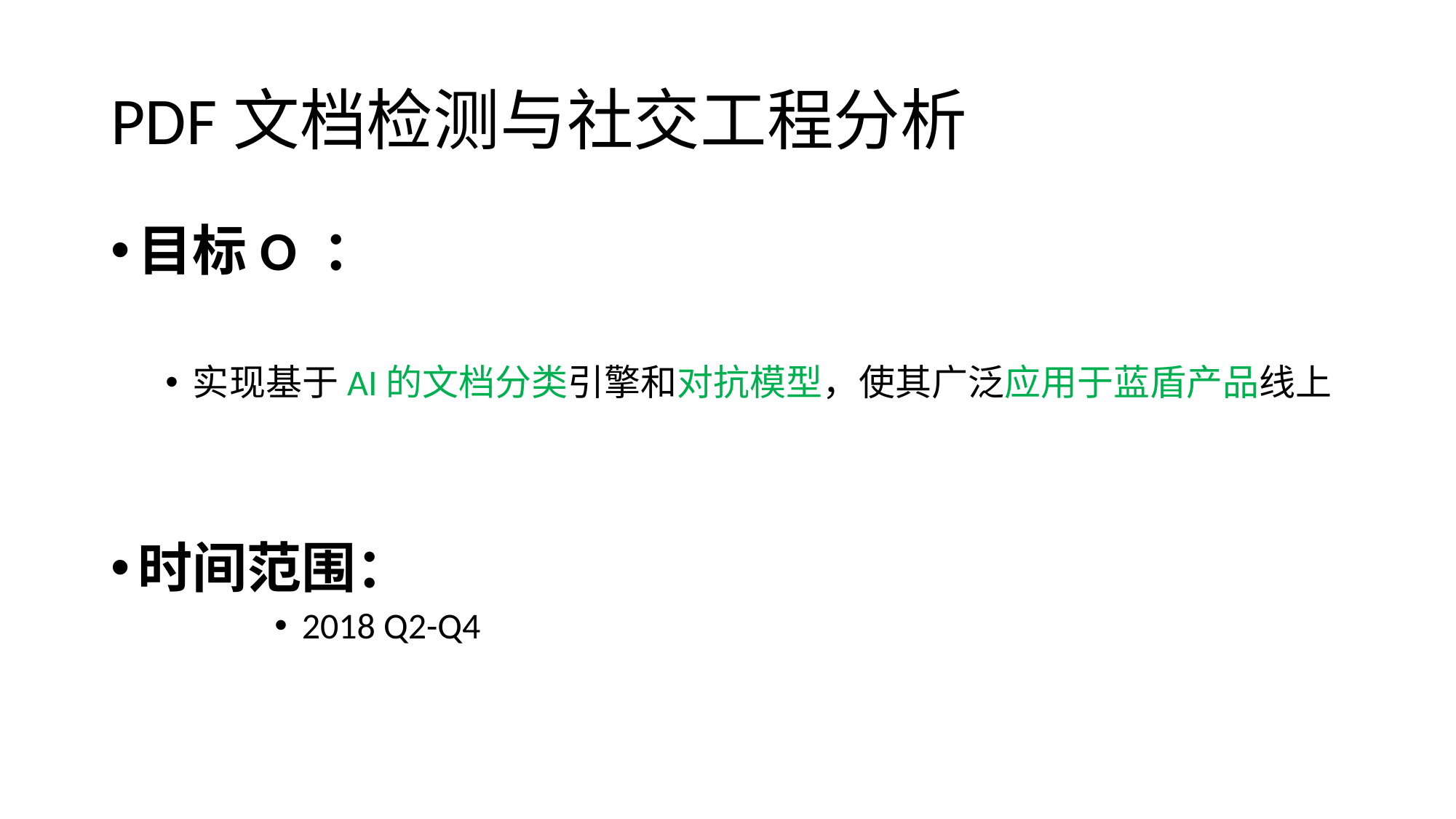

# PDF文档检测与社交工程分析
目标O ：

实现基于AI的文档分类引擎和对抗模型，使其广泛应用于蓝盾产品线上

时间范围：
2018 Q2-Q4